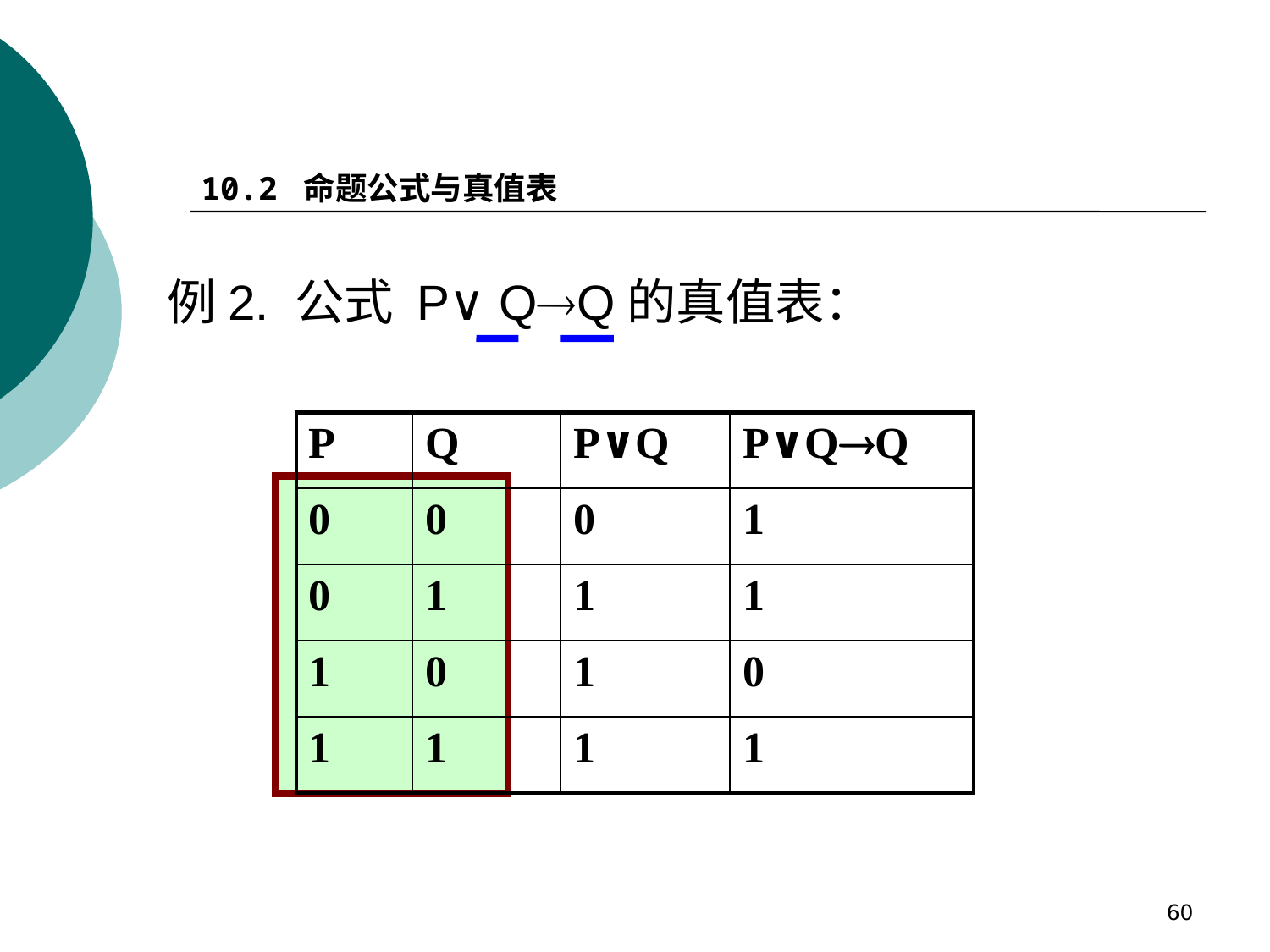

10.2 命题公式与真值表
例2. 公式 P∨Q→Q的真值表：

| P | Q | P∨Q | P∨Q→Q |
| --- | --- | --- | --- |
| 0 | 0 | 0 | 1 |
| 0 | 1 | 1 | 1 |
| 1 | 0 | 1 | 0 |
| 1 | 1 | 1 | 1 |

60